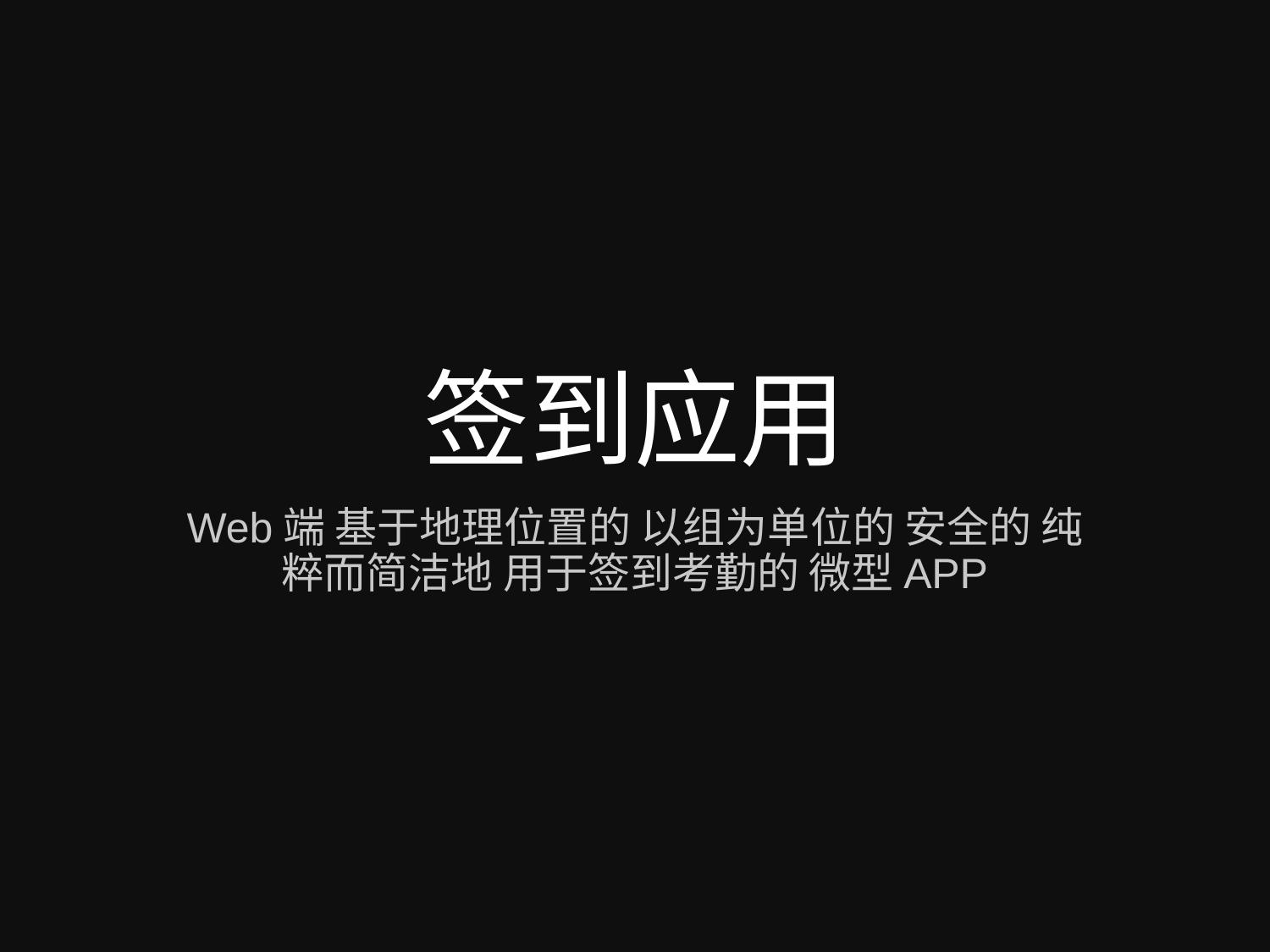

# 签到应用
Web端 基于地理位置的 以组为单位的 安全的 纯粹而简洁地 用于签到考勤的 微型APP